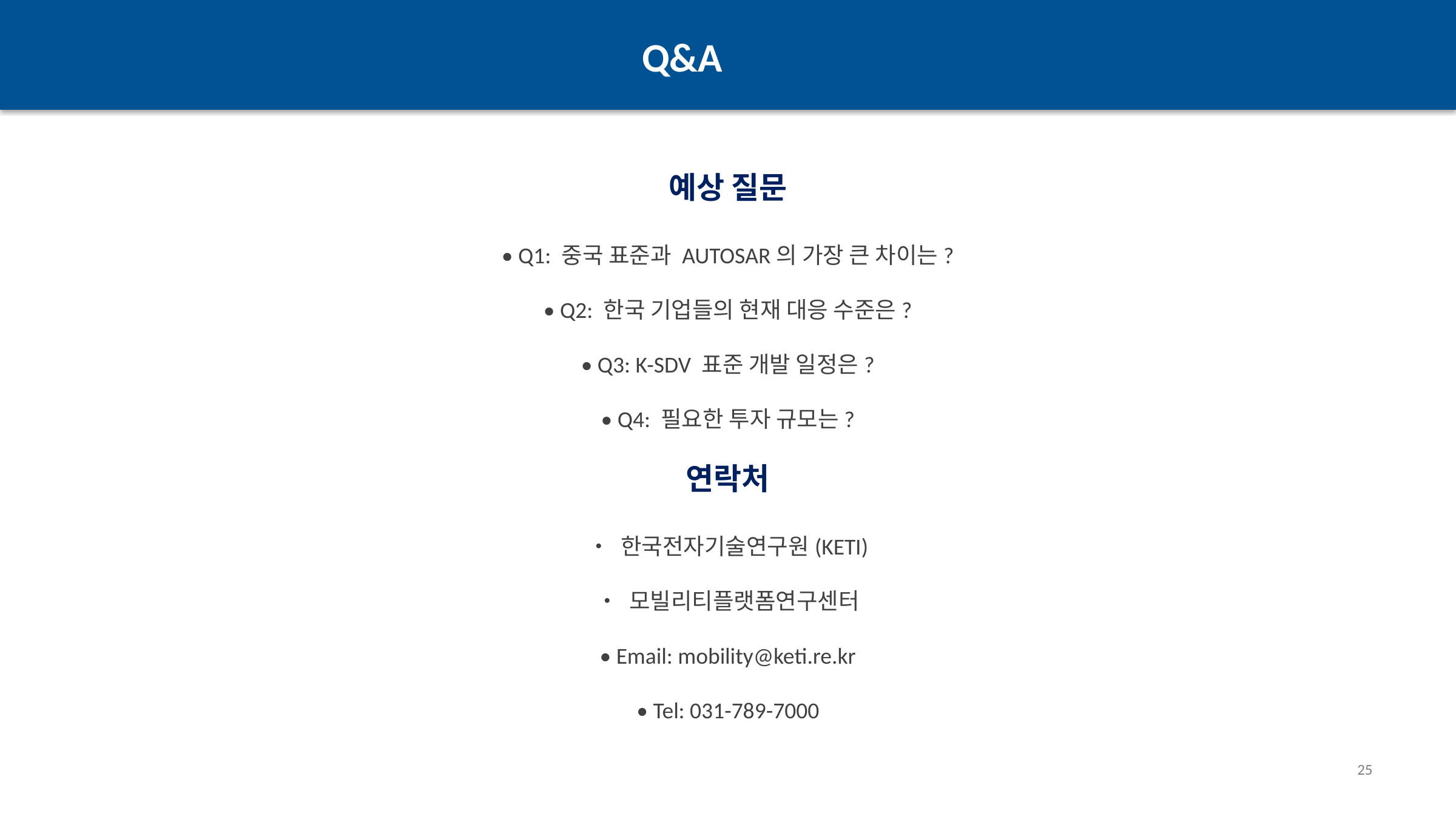

Q&A
예상 질문
• Q1: 중국 표준과 AUTOSAR의 가장 큰 차이는?
• Q2: 한국 기업들의 현재 대응 수준은?
• Q3: K-SDV 표준 개발 일정은?
• Q4: 필요한 투자 규모는?
연락처
• 한국전자기술연구원(KETI)
• 모빌리티플랫폼연구센터
• Email: mobility@keti.re.kr
• Tel: 031-789-7000
25